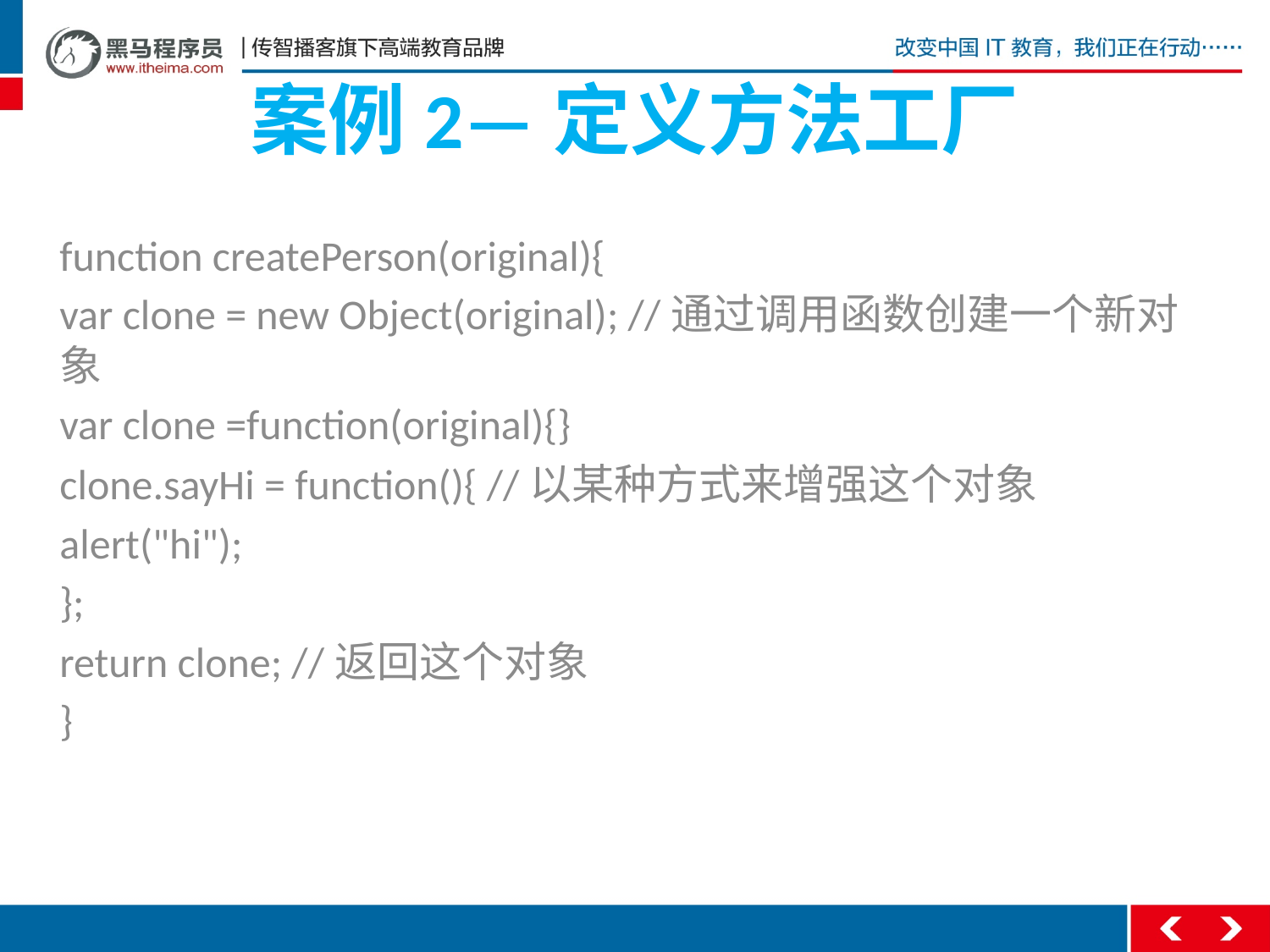

# 案例2—定义方法工厂
function createPerson(original){
var clone = new Object(original); //通过调用函数创建一个新对象
var clone =function(original){}
clone.sayHi = function(){ //以某种方式来增强这个对象
alert("hi");
};
return clone; //返回这个对象
}